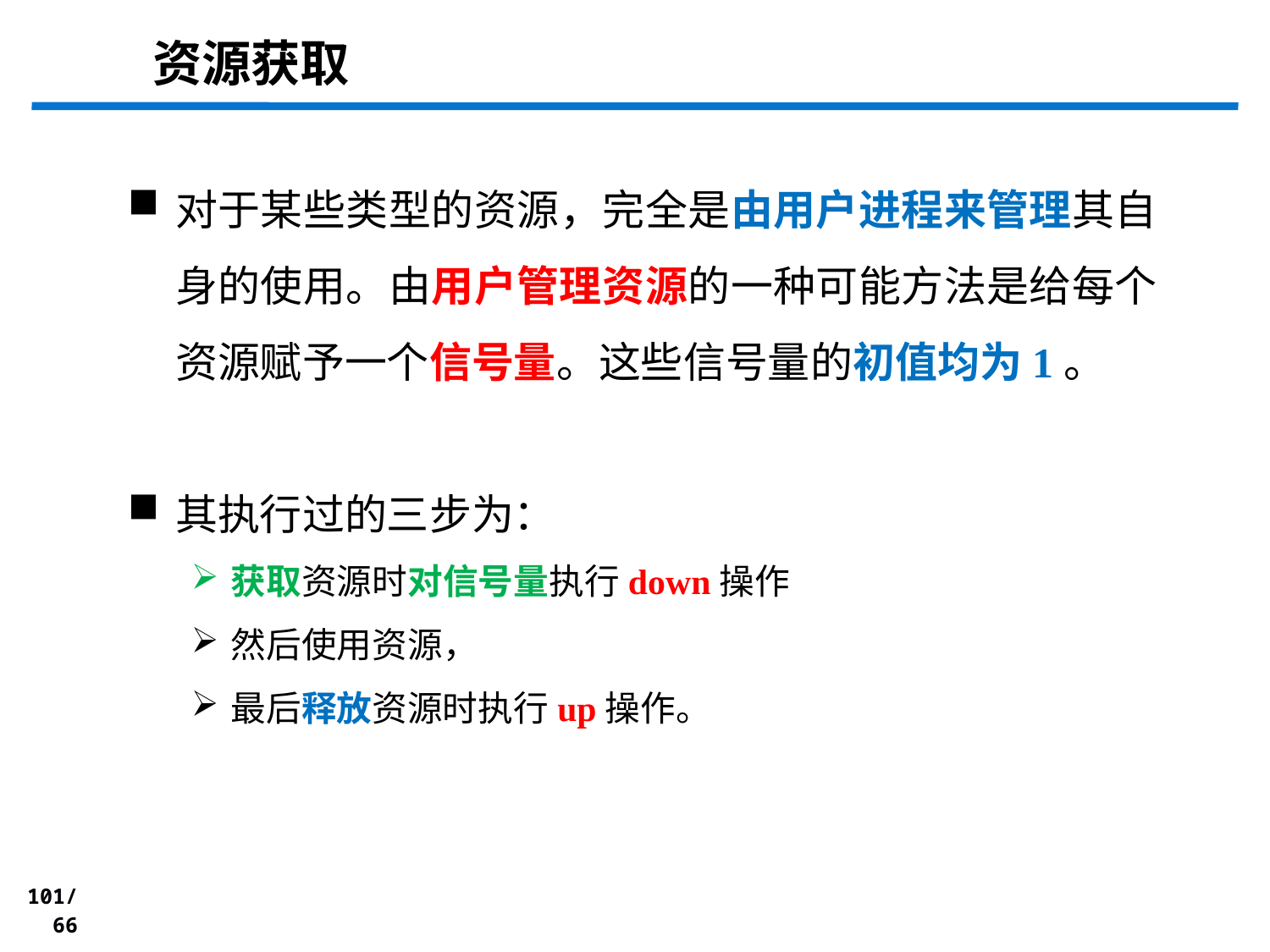

# 资源获取
对于某些类型的资源，完全是由用户进程来管理其自身的使用。由用户管理资源的一种可能方法是给每个资源赋予一个信号量。这些信号量的初值均为1。

其执行过的三步为：
获取资源时对信号量执行down操作
然后使用资源，
最后释放资源时执行up操作。